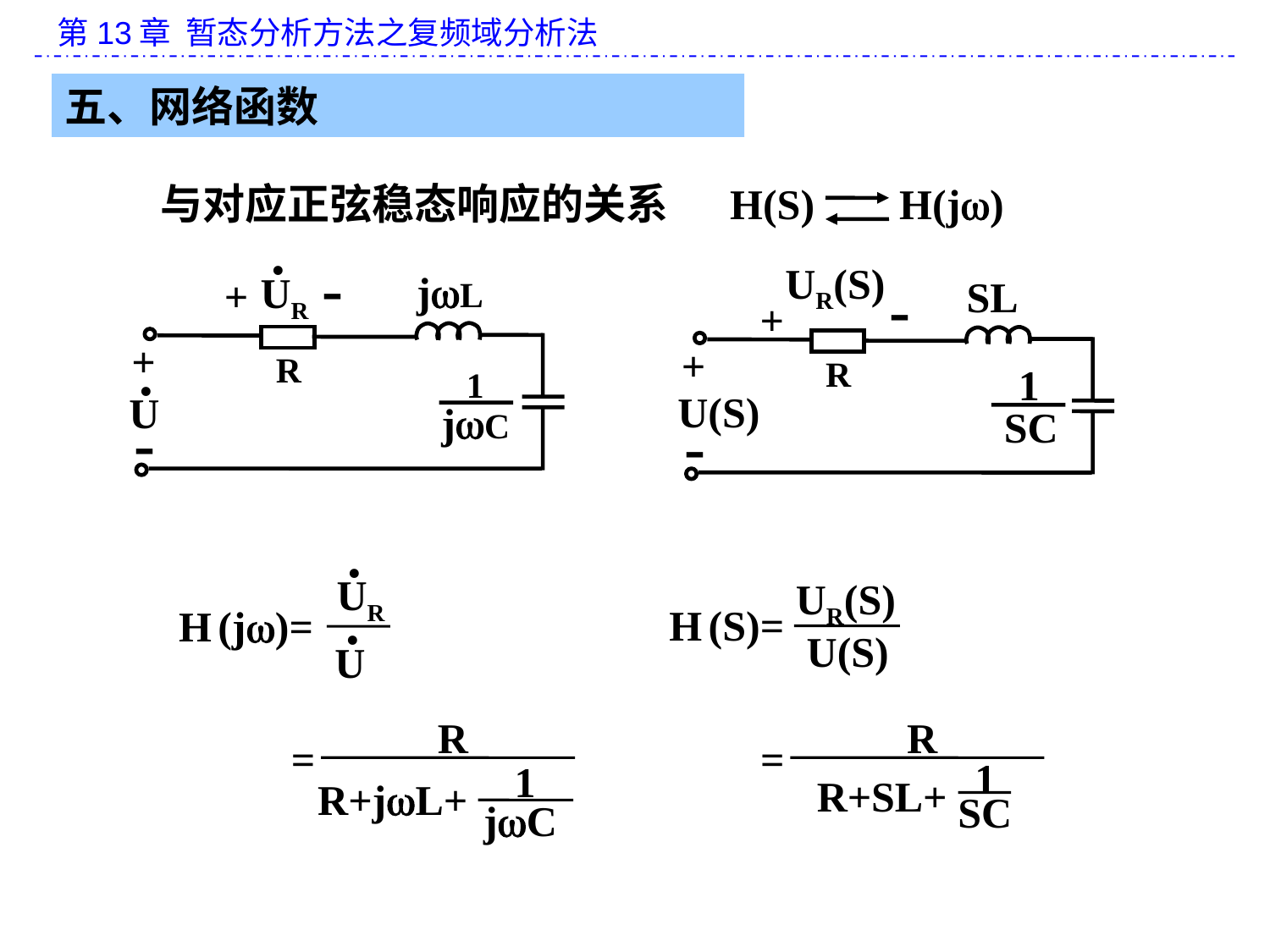

五、网络函数
与对应正弦稳态响应的关系
H(S)        H(jω)

.
UR
-
jωL
+

+

.
U

R
1
jωC

-

UR(S)
-
SL
+

+

R
1
U(S)
SC
-

.
UR
.
U

H (jω)=
UR(S)
H (S)=
U(S)

R
=
1

R+jωL+

jωC
R
=
1

R+SL+
SC